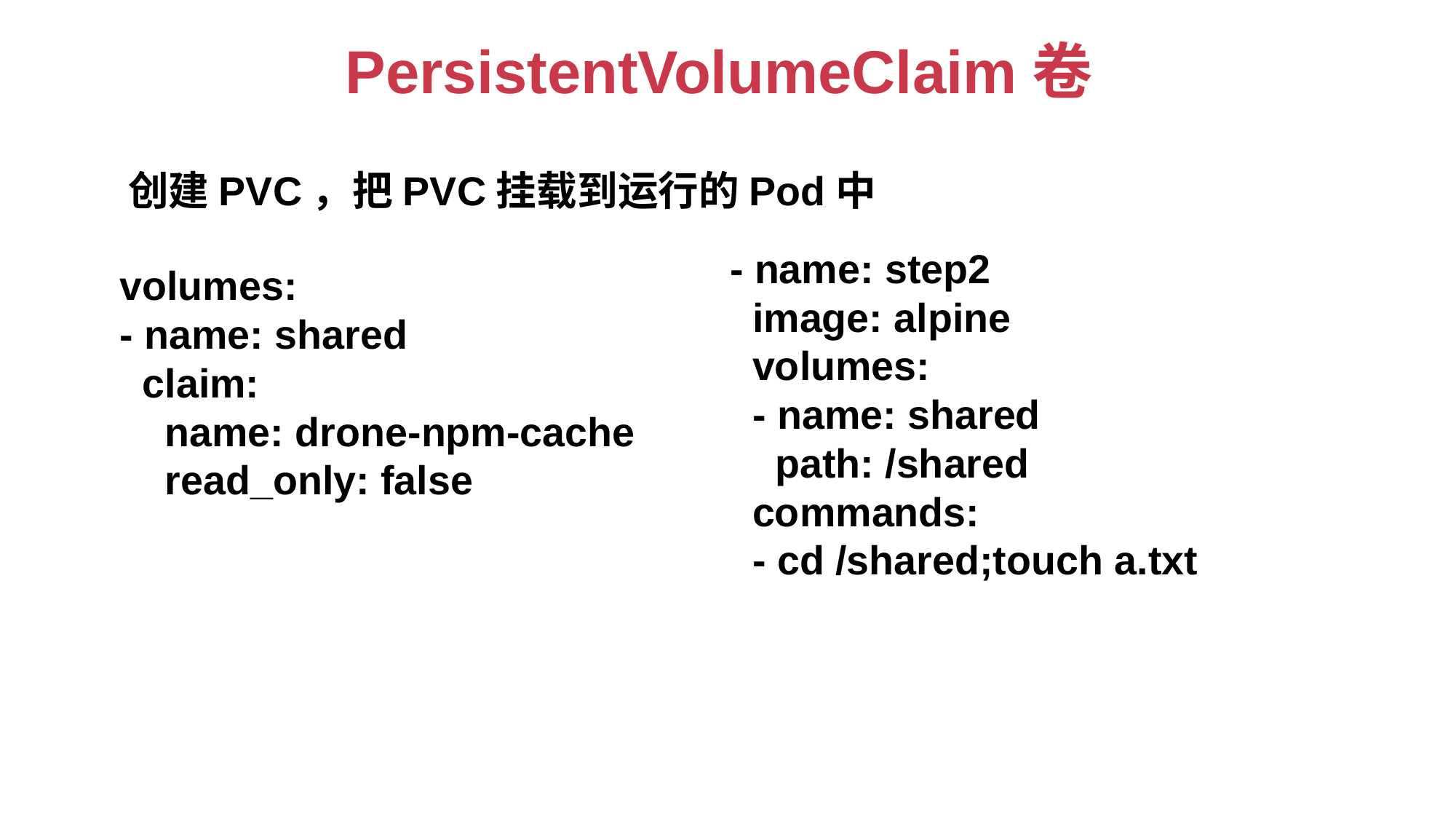

PersistentVolumeClaim卷

创建PVC，把PVC挂载到运行的Pod中

- name: step2
  image: alpine
  volumes:
  - name: shared
    path: /shared
  commands:
  - cd /shared;touch a.txt
volumes:
- name: shared
  claim:
    name: drone-npm-cache
    read_only: false